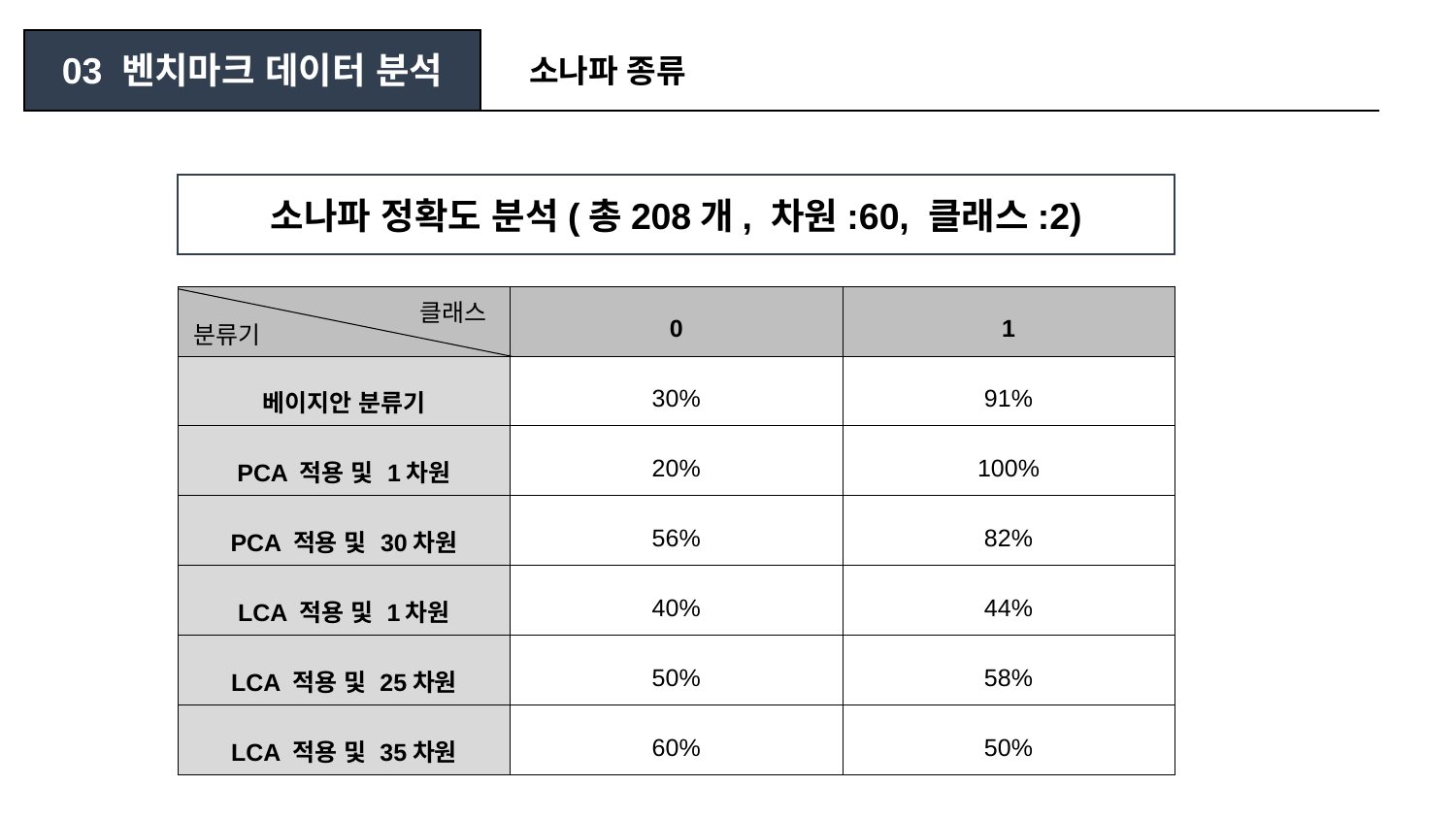

01 이론설명
03 벤치마크 데이터 분석
소나파 종류
소나파 정확도 분석(총208개, 차원:60, 클래스:2)
|  | 0 | 1 |
| --- | --- | --- |
| 베이지안 분류기 | 30% | 91% |
| PCA 적용 및 1차원 | 20% | 100% |
| PCA 적용 및 30차원 | 56% | 82% |
| LCA 적용 및 1차원 | 40% | 44% |
| LCA 적용 및 25차원 | 50% | 58% |
| LCA 적용 및 35차원 | 60% | 50% |
클래스
분류기